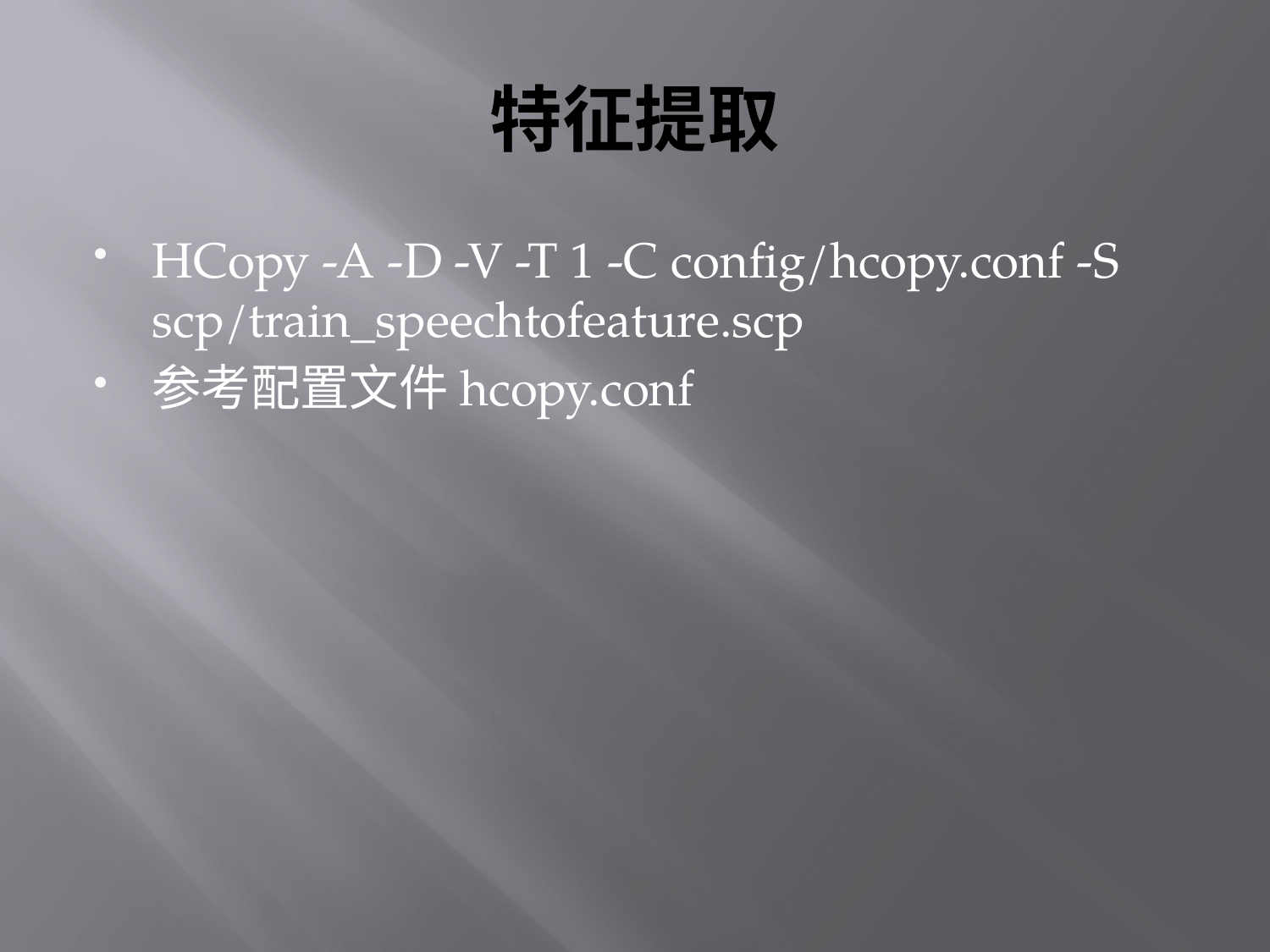

# 特征提取
HCopy -A -D -V -T 1 -C config/hcopy.conf -S scp/train_speechtofeature.scp
参考配置文件hcopy.conf